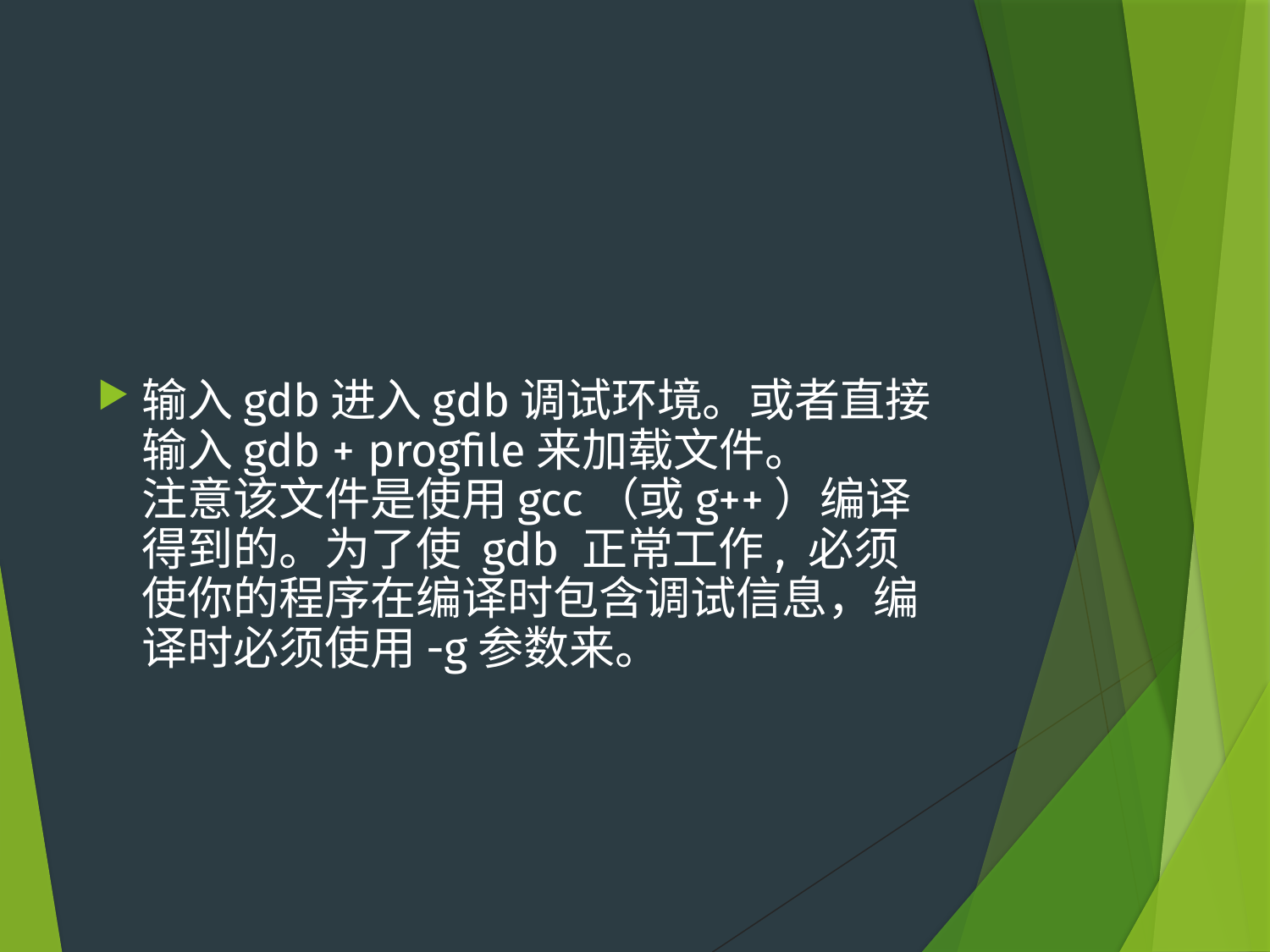

#

输入gdb进入gdb调试环境。或者直接输入gdb + progfile来加载文件。
注意该文件是使用gcc（或g++）编译得到的。为了使 gdb 正常工作, 必须
使你的程序在编译时包含调试信息，编译时必须使用-g参数来。